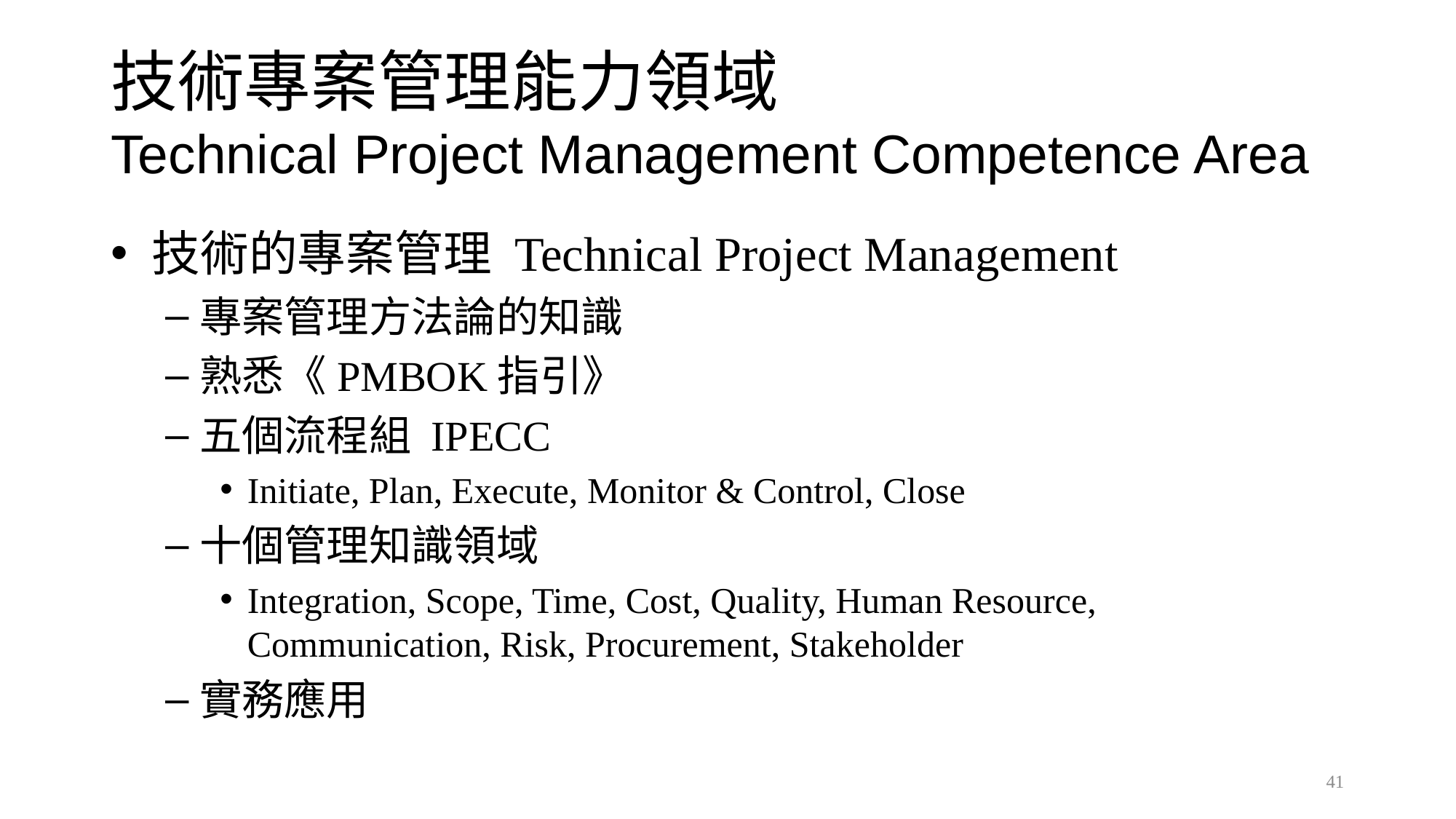

# 技術專案管理能力領域 Technical Project Management Competence Area
技術的專案管理 Technical Project Management
專案管理方法論的知識
熟悉《PMBOK指引》
五個流程組 IPECC
Initiate, Plan, Execute, Monitor & Control, Close
十個管理知識領域
Integration, Scope, Time, Cost, Quality, Human Resource, Communication, Risk, Procurement, Stakeholder
實務應用

41